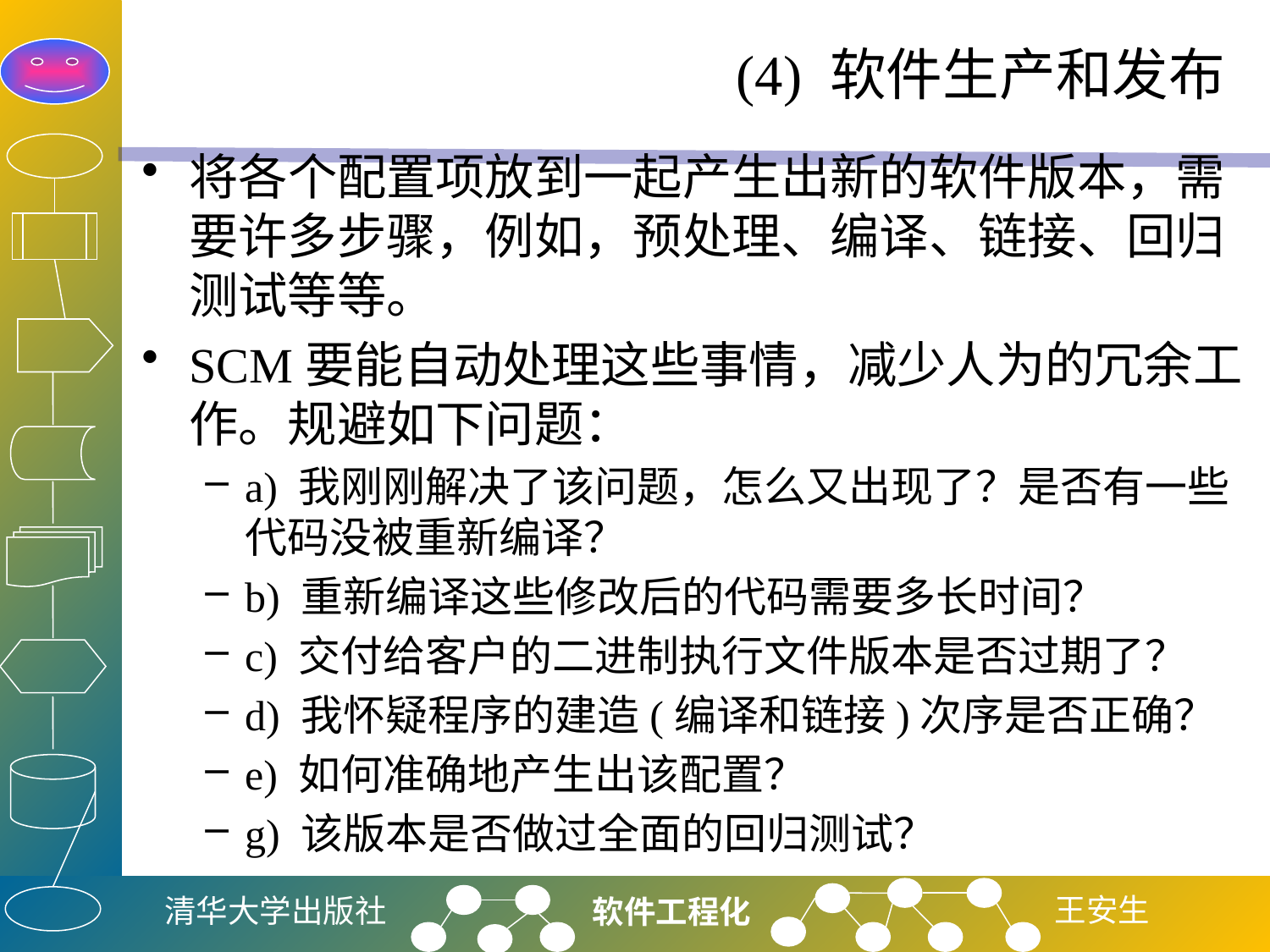

# (4) 软件生产和发布
将各个配置项放到一起产生出新的软件版本，需要许多步骤，例如，预处理、编译、链接、回归测试等等。
SCM要能自动处理这些事情，减少人为的冗余工作。规避如下问题：
a) 我刚刚解决了该问题，怎么又出现了？是否有一些代码没被重新编译？
b) 重新编译这些修改后的代码需要多长时间？
c) 交付给客户的二进制执行文件版本是否过期了？
d) 我怀疑程序的建造(编译和链接)次序是否正确？
e) 如何准确地产生出该配置？
g) 该版本是否做过全面的回归测试？